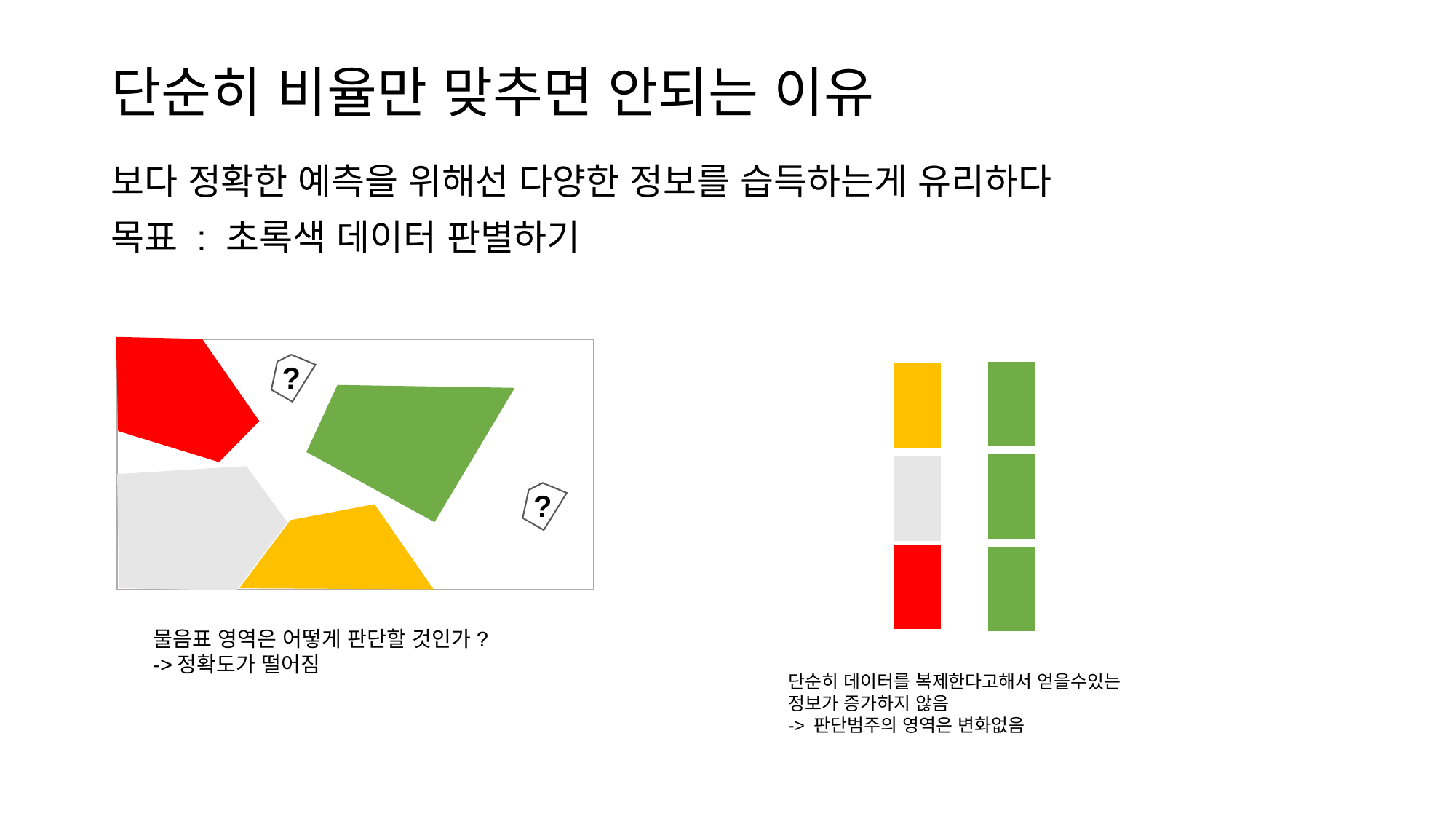

# 단순히 비율만 맞추면 안되는 이유
보다 정확한 예측을 위해선 다양한 정보를 습득하는게 유리하다

목표 : 초록색 데이터 판별하기

?

|  |
| --- |
|  |
| --- |

|  |
| --- |
|  |
| --- |

?

|  |
| --- |
|  |
| --- |
물음표 영역은 어떻게 판단할 것인가?
->정확도가 떨어짐
단순히 데이터를 복제한다고해서 얻을수있는 정보가 증가하지 않음
-> 판단범주의 영역은 변화없음